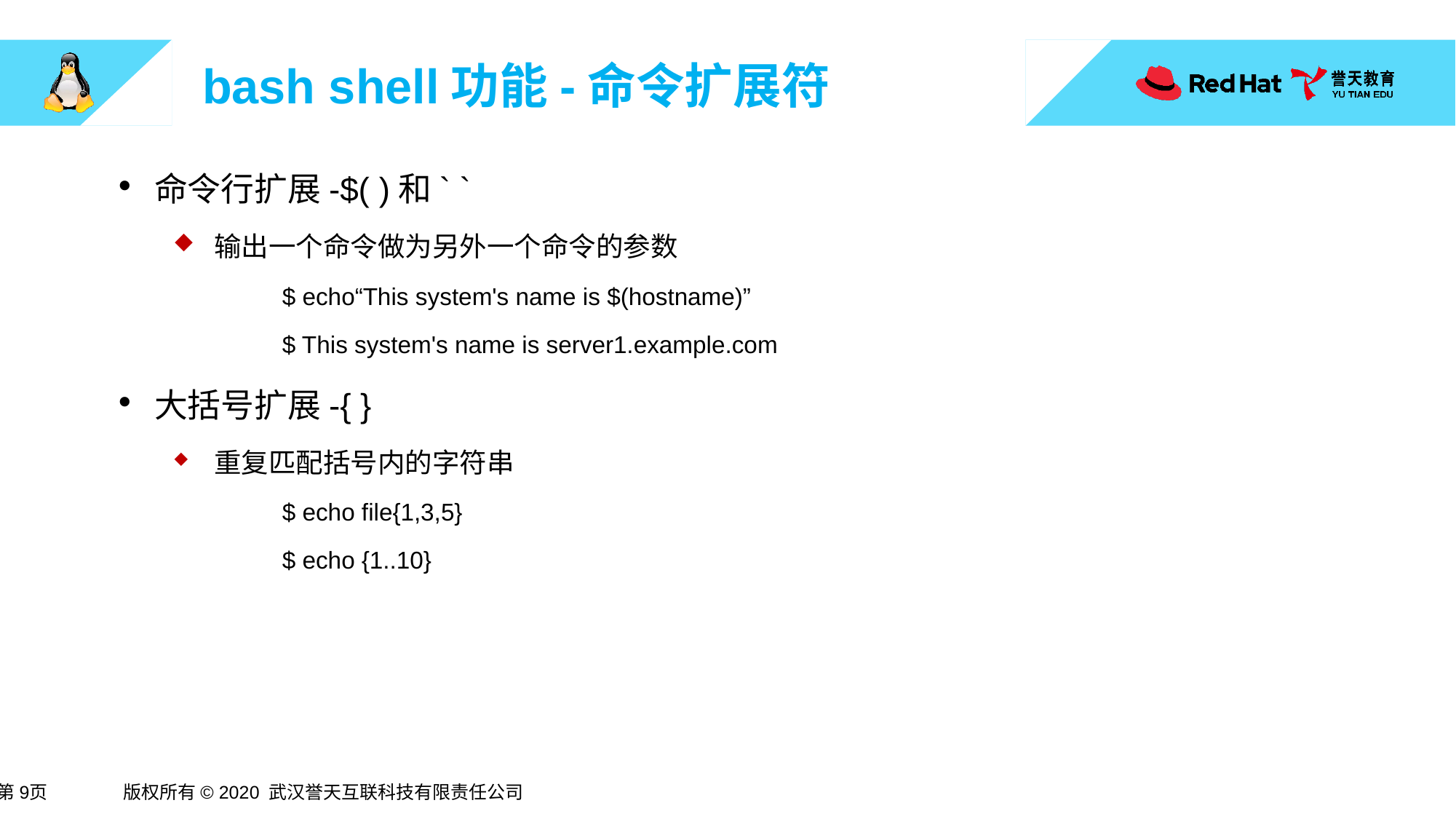

# bash shell功能-命令扩展符
命令行扩展-$( )和` `
输出一个命令做为另外一个命令的参数
$ echo“This system's name is $(hostname)”
$ This system's name is server1.example.com
大括号扩展-{ }
重复匹配括号内的字符串
$ echo file{1,3,5}
$ echo {1..10}

9